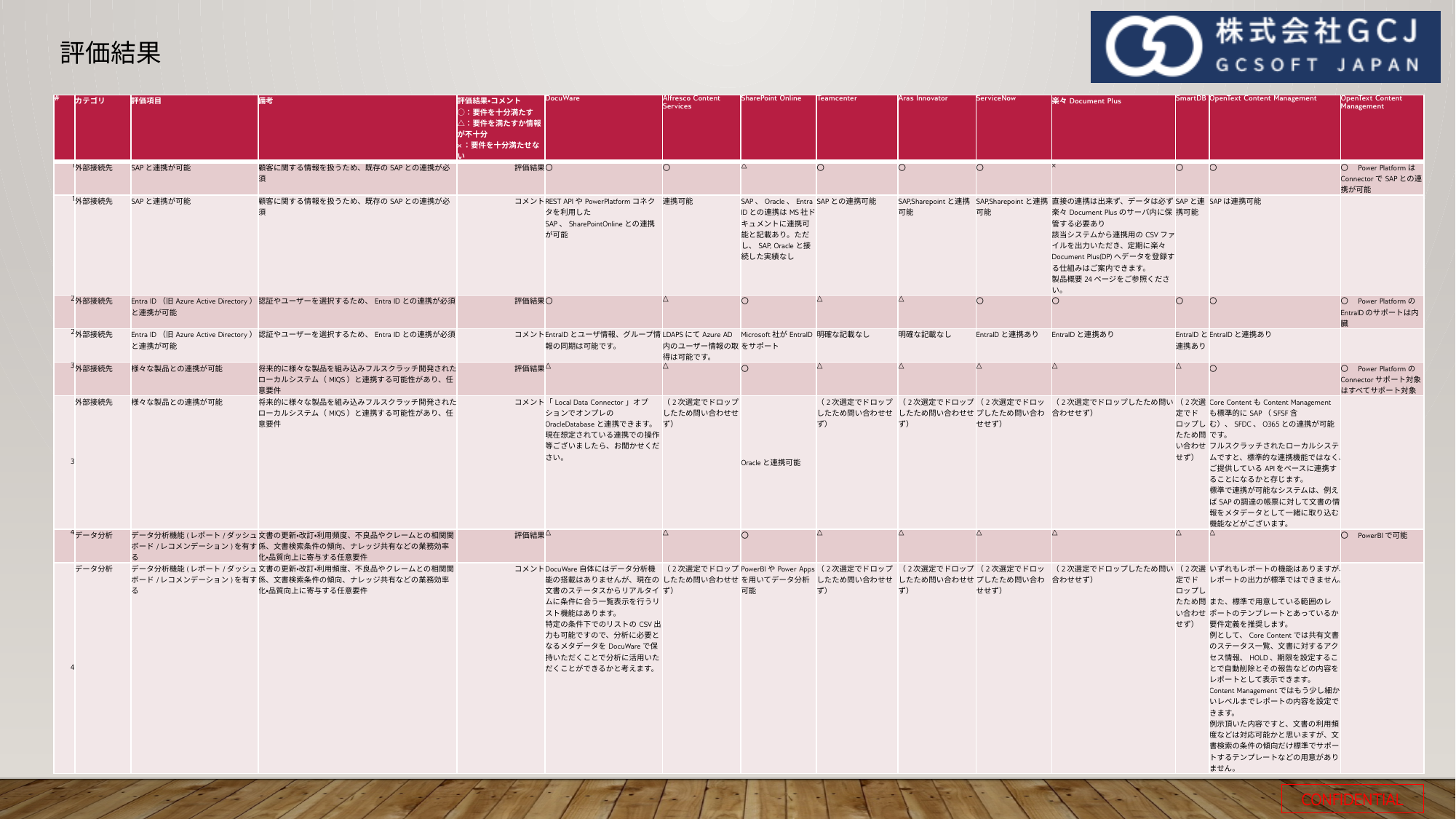

# 評価結果
| # | カテゴリ | 評価項目 | 備考 | 評価結果・コメント ○：要件を十分満たす △：要件を満たすか情報が不十分 ×：要件を十分満たせない | DocuWare | Alfresco Content Services | SharePoint Online | Teamcenter | Aras Innovator | ServiceNow | 楽々Document Plus | SmartDB | OpenText Content Management | OpenText Content Management |
| --- | --- | --- | --- | --- | --- | --- | --- | --- | --- | --- | --- | --- | --- | --- |
| 1 | 外部接続先 | SAPと連携が可能 | 顧客に関する情報を扱うため、既存のSAPとの連携が必須 | 評価結果 | 〇 | 〇 | △ | 〇 | 〇 | 〇 | × | 〇 | 〇 | 〇　Power PlatformはConnectorでSAPとの連携が可能 |
| 1 | 外部接続先 | SAPと連携が可能 | 顧客に関する情報を扱うため、既存のSAPとの連携が必須 | コメント | REST APIやPowerPlatformコネクタを利用したSAP、SharePointOnlineとの連携が可能 | 連携可能 | SAP、Oracle、Entra IDとの連携はMS社ドキュメントに連携可能と記載あり。ただし、SAP, Oracleと接続した実績なし | SAPとの連携可能 | SAP,Sharepointと連携可能 | SAP,Sharepointと連携可能 | 直接の連携は出来ず、データは必ず楽々Document Plusのサーバ内に保管する必要あり 該当システムから連携用のCSVファイルを出力いただき、定期に楽々Document Plus(DP)へデータを登録する仕組みはご案内できます。 製品概要24ページをご参照ください。 | SAPと連携可能 | SAPは連携可能 |  |
| 2 | 外部接続先 | Entra ID（旧Azure Active Directory）と連携が可能 | 認証やユーザーを選択するため、Entra IDとの連携が必須 | 評価結果 | 〇 | △ | 〇 | △ | △ | 〇 | 〇 | 〇 | 〇 | 〇　Power PlatformのEntraIDのサポートは内臓 |
| 2 | 外部接続先 | Entra ID（旧Azure Active Directory）と連携が可能 | 認証やユーザーを選択するため、Entra IDとの連携が必須 | コメント | EntraIDとユーザ情報、グループ情報の同期は可能です。 | LDAPSにてAzure AD内のユーザー情報の取得は可能です。 | Microsoft社がEntraIDをサポート | 明確な記載なし | 明確な記載なし | EntraIDと連携あり | EntraIDと連携あり | EntraIDと連携あり | EntraIDと連携あり |  |
| 3 | 外部接続先 | 様々な製品との連携が可能 | 将来的に様々な製品を組み込みフルスクラッチ開発されたローカルシステム（MIQS）と連携する可能性があり、任意要件 | 評価結果 | △ | △ | 〇 | △ | △ | △ | △ | △ | 〇 | 〇　Power PlatformのConnectorサポート対象はすべてサポート対象 |
| 3 | 外部接続先 | 様々な製品との連携が可能 | 将来的に様々な製品を組み込みフルスクラッチ開発されたローカルシステム（MIQS）と連携する可能性があり、任意要件 | コメント | 「Local Data Connector」オプションでオンプレのOracleDatabaseと連携できます。 現在想定されている連携での操作等ございましたら、お聞かせください。 | （2次選定でドロップしたため問い合わせせず） | Oracleと連携可能 | （2次選定でドロップしたため問い合わせせず） | （2次選定でドロップしたため問い合わせせず） | （2次選定でドロップしたため問い合わせせず） | （2次選定でドロップしたため問い合わせせず） | （2次選定でドロップしたため問い合わせせず） | Core ContentもContent Managementも標準的にSAP（SFSF含む）、SFDC、O365との連携が可能です。 フルスクラッチされたローカルシステムですと、標準的な連携機能ではなく、ご提供しているAPIをベースに連携することになるかと存じます。 標準で連携が可能なシステムは、例えばSAPの調達の帳票に対して文書の情報をメタデータとして一緒に取り込む機能などがございます。 |  |
| 4 | データ分析 | データ分析機能(レポート/ダッシュボード/レコメンデーション)を有する | 文書の更新・改訂・利用頻度、不良品やクレームとの相関関係、文書検索条件の傾向、ナレッジ共有などの業務効率化・品質向上に寄与する任意要件 | 評価結果 | △ | △ | 〇 | △ | △ | △ | △ | △ | △ | 〇　PowerBIで可能 |
| 4 | データ分析 | データ分析機能(レポート/ダッシュボード/レコメンデーション)を有する | 文書の更新・改訂・利用頻度、不良品やクレームとの相関関係、文書検索条件の傾向、ナレッジ共有などの業務効率化・品質向上に寄与する任意要件 | コメント | DocuWare自体にはデータ分析機能の搭載はありませんが、現在の文書のステータスからリアルタイムに条件に合う一覧表示を行うリスト機能はあります。 特定の条件下でのリストのCSV出力も可能ですので、分析に必要となるメタデータをDocuWareで保持いただくことで分析に活用いただくことができるかと考えます。 | （2次選定でドロップしたため問い合わせせず） | PowerBIやPower Appsを用いてデータ分析可能 | （2次選定でドロップしたため問い合わせせず） | （2次選定でドロップしたため問い合わせせず） | （2次選定でドロップしたため問い合わせせず） | （2次選定でドロップしたため問い合わせせず） | （2次選定でドロップしたため問い合わせせず） | いずれもレポートの機能はありますが、レポートの出力が標準ではできません。 また、標準で用意している範囲のレポートのテンプレートとあっているか要件定義を推奨します。 例として、Core Contentでは共有文書のステータス一覧、文書に対するアクセス情報、HOLD、期限を設定することで自動削除とその報告などの内容をレポートとして表示できます。 Content Managementではもう少し細かいレベルまでレポートの内容を設定できます。 例示頂いた内容ですと、文書の利用頻度などは対応可能かと思いますが、文書検索の条件の傾向だけ標準でサポートするテンプレートなどの用意がありません。 |  |